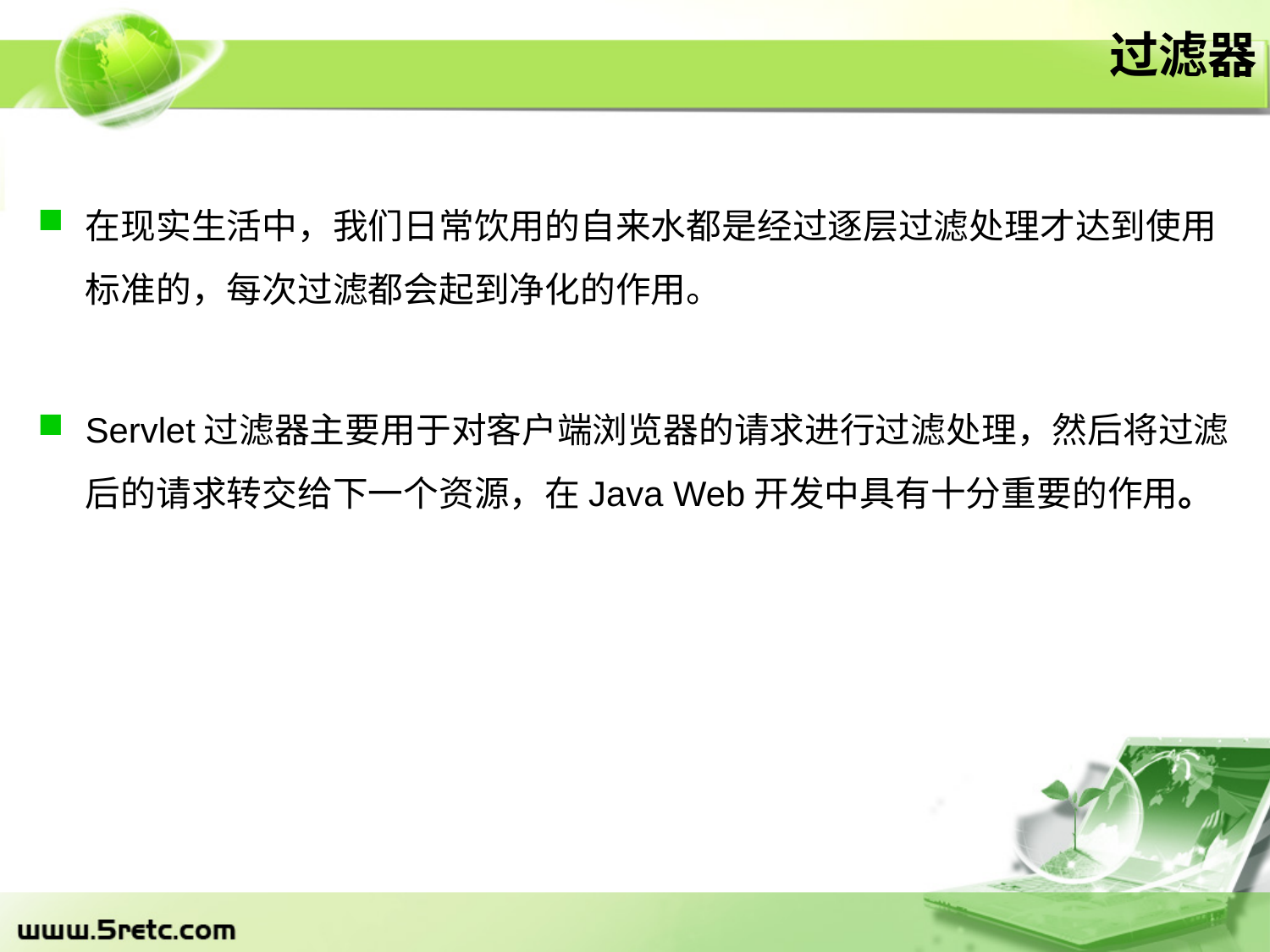

过滤器
在现实生活中，我们日常饮用的自来水都是经过逐层过滤处理才达到使用标准的，每次过滤都会起到净化的作用。

Servlet过滤器主要用于对客户端浏览器的请求进行过滤处理，然后将过滤后的请求转交给下一个资源，在Java Web开发中具有十分重要的作用。